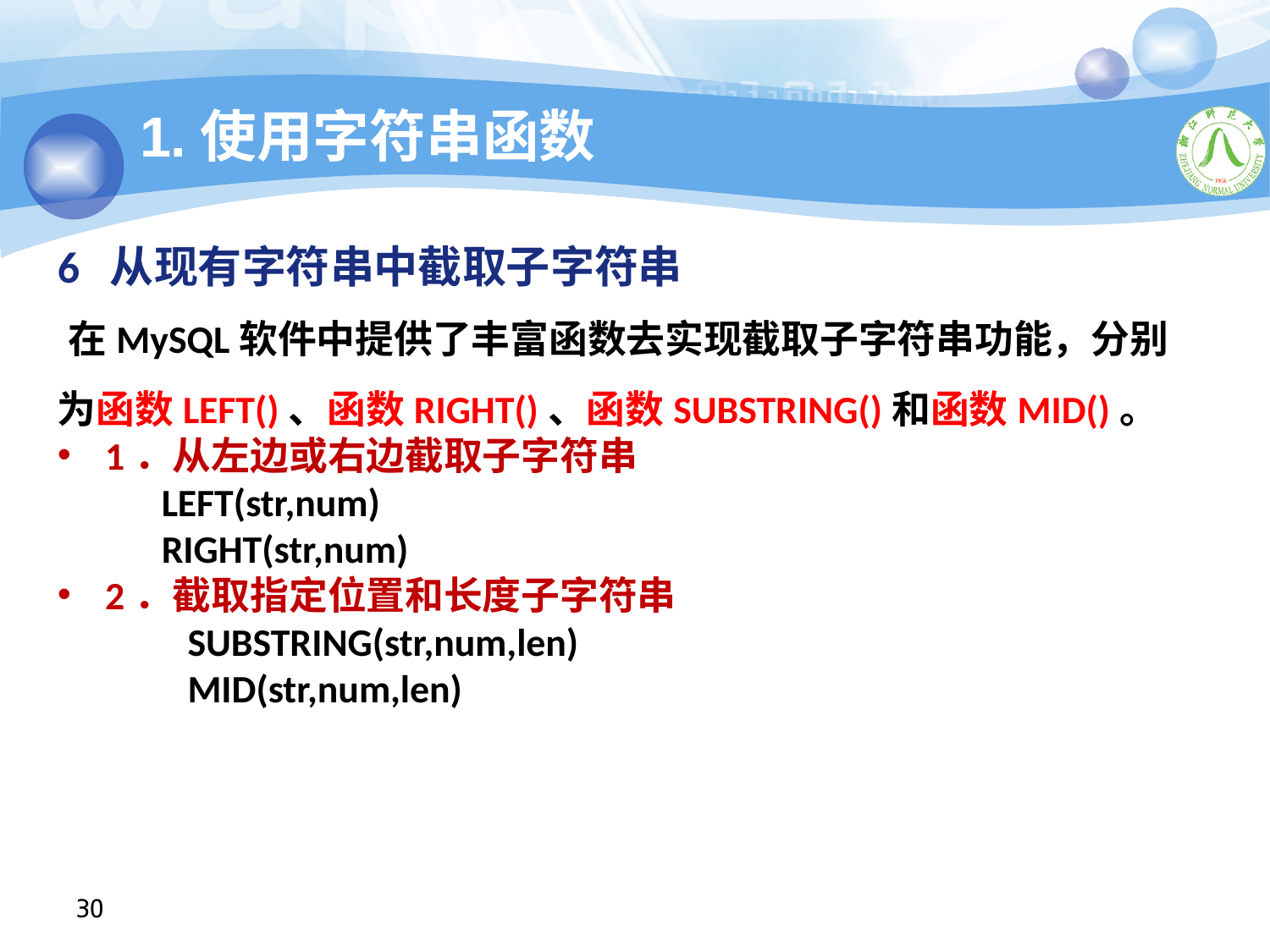

# 1.使用字符串函数
6  从现有字符串中截取子字符串
  在MySQL软件中提供了丰富函数去实现截取子字符串功能，分别为函数LEFT()、函数RIGHT()、函数SUBSTRING()和函数MID()。
1．从左边或右边截取子字符串
            LEFT(str,num)
            RIGHT(str,num)
2．截取指定位置和长度子字符串
               SUBSTRING(str,num,len)
               MID(str,num,len)
30